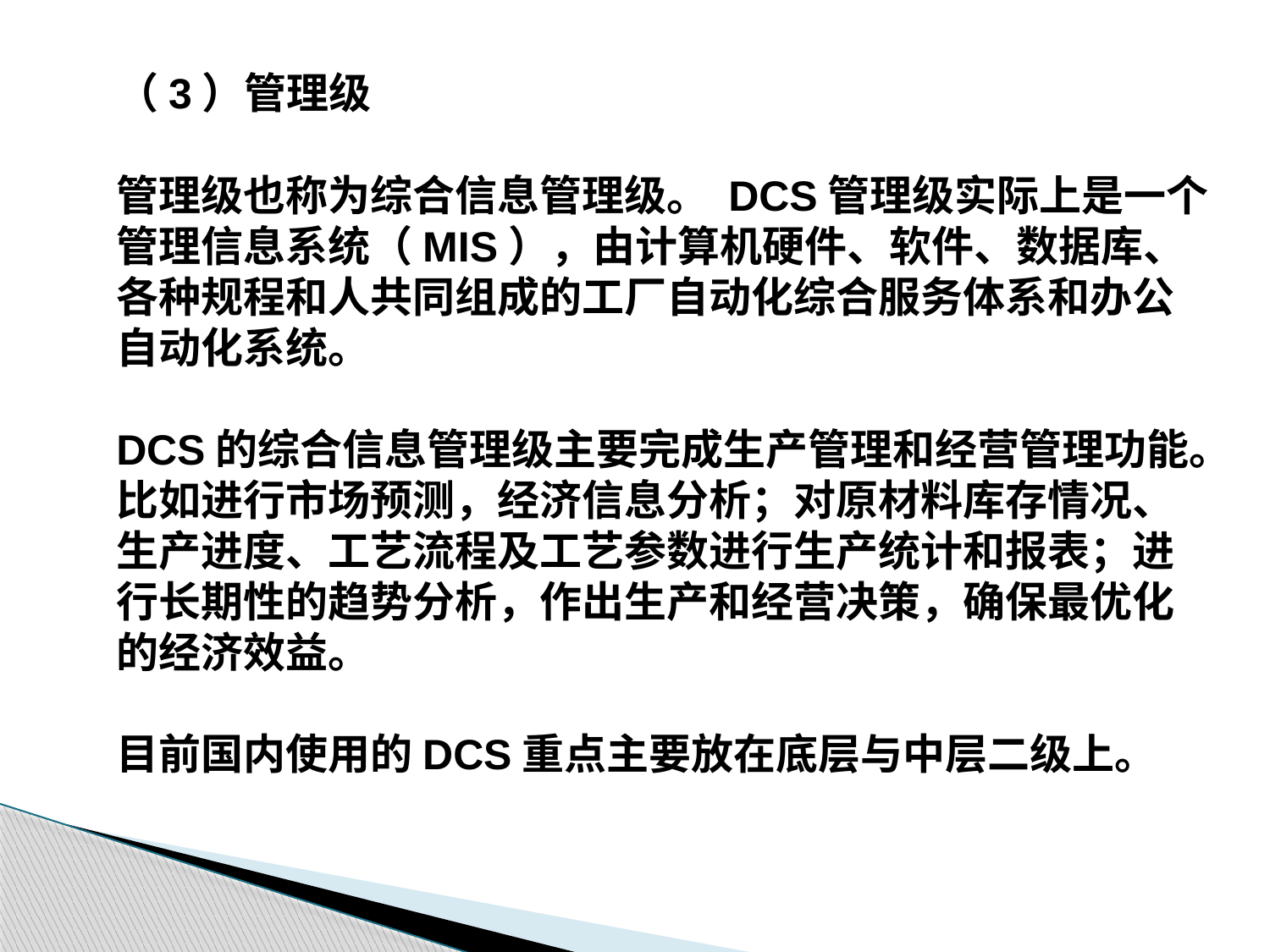

（3）管理级

	管理级也称为综合信息管理级。 DCS管理级实际上是一个管理信息系统（MIS），由计算机硬件、软件、数据库、各种规程和人共同组成的工厂自动化综合服务体系和办公自动化系统。

	DCS的综合信息管理级主要完成生产管理和经营管理功能。比如进行市场预测，经济信息分析；对原材料库存情况、生产进度、工艺流程及工艺参数进行生产统计和报表；进行长期性的趋势分析，作出生产和经营决策，确保最优化的经济效益。

	目前国内使用的DCS重点主要放在底层与中层二级上。